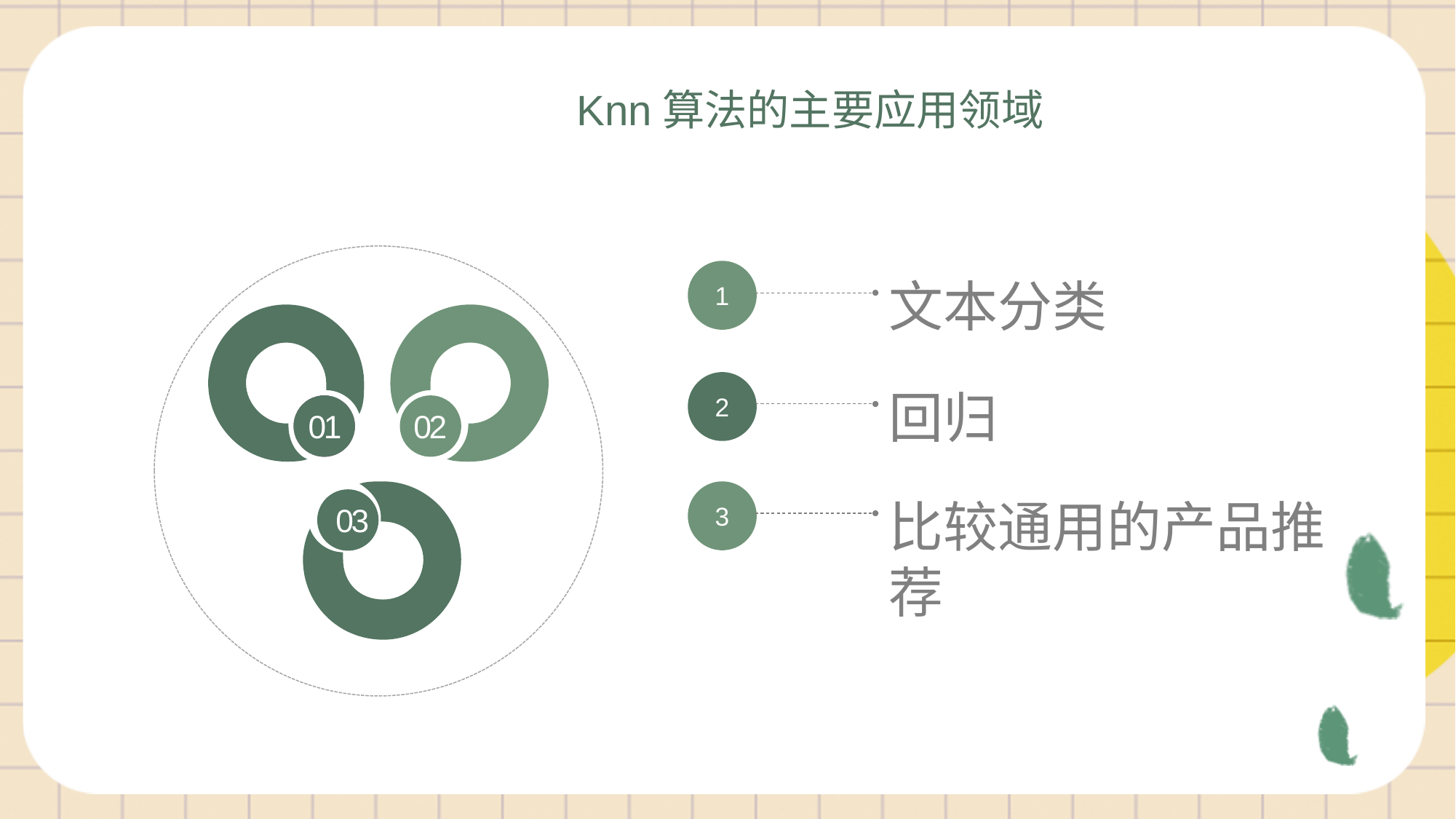

Knn算法的主要应用领域

01

02

03
1
文本分类
2
回归
3
比较通用的产品推荐